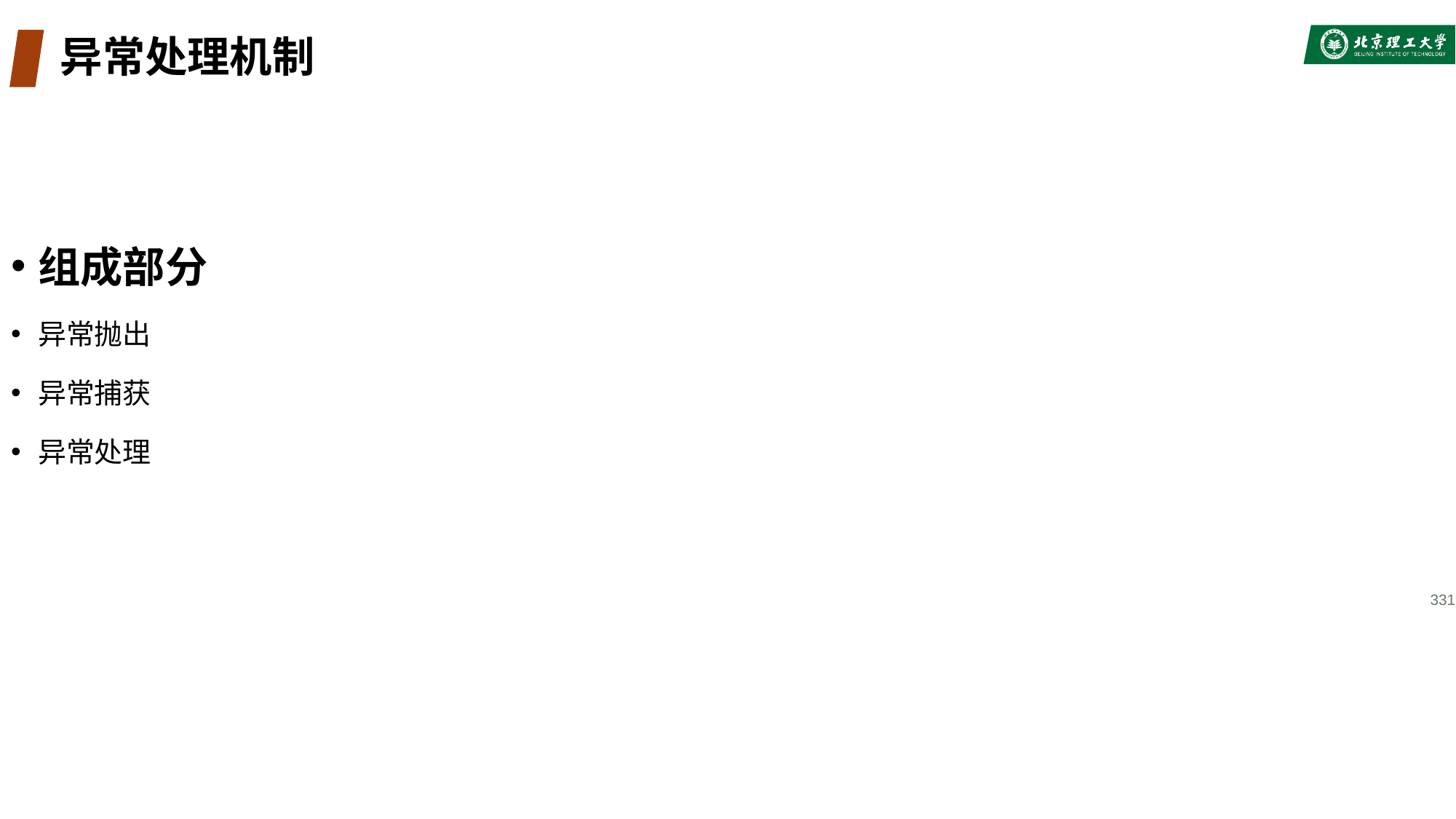

# 异常处理机制
组成部分
异常抛出
异常捕获
异常处理
331